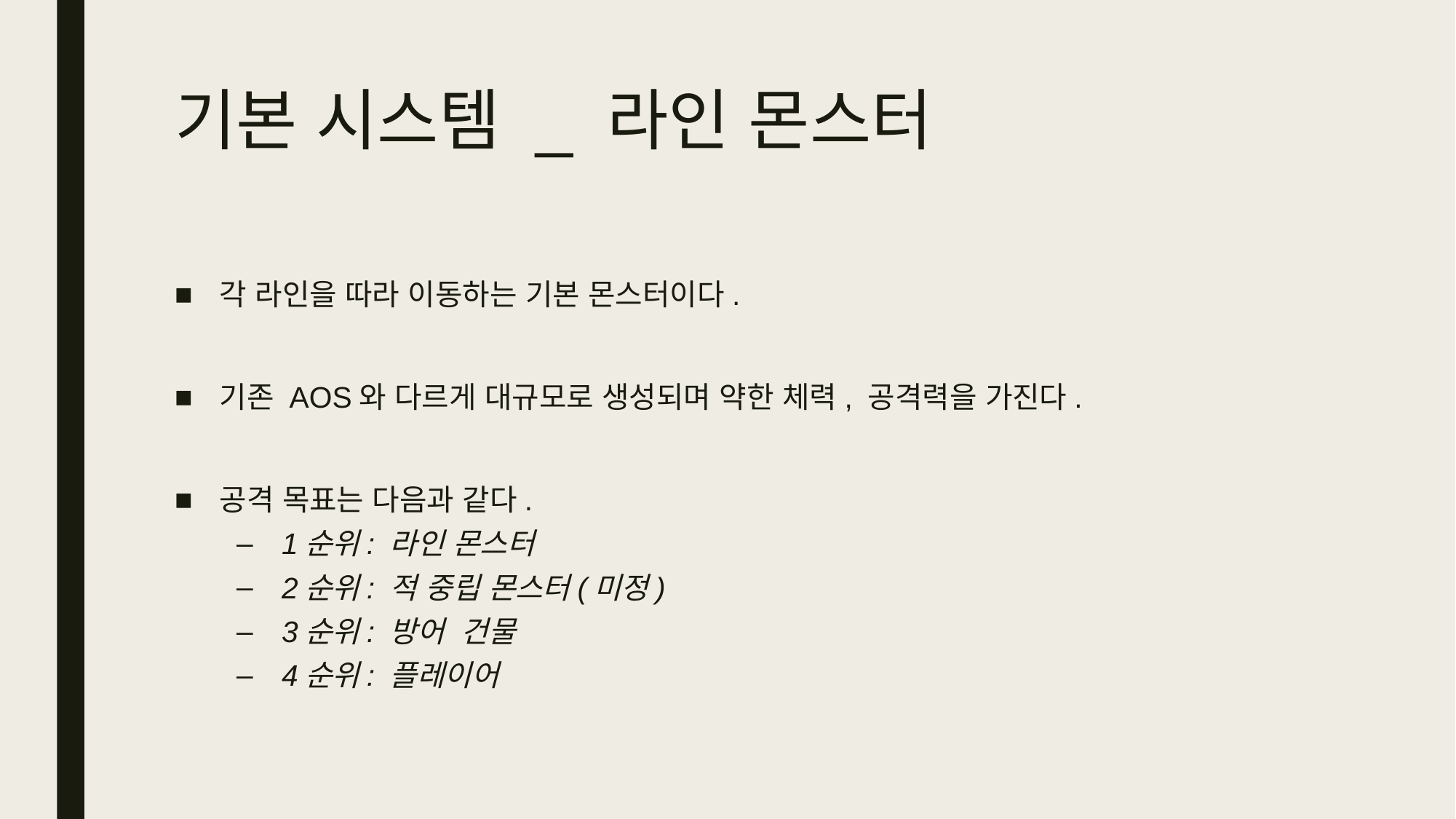

# 기본 시스템 _ 라인 몬스터
각 라인을 따라 이동하는 기본 몬스터이다.

기존 AOS와 다르게 대규모로 생성되며 약한 체력, 공격력을 가진다.

공격 목표는 다음과 같다.
1순위: 라인 몬스터
2순위: 적 중립 몬스터(미정)
3순위: 방어  건물
4순위: 플레이어